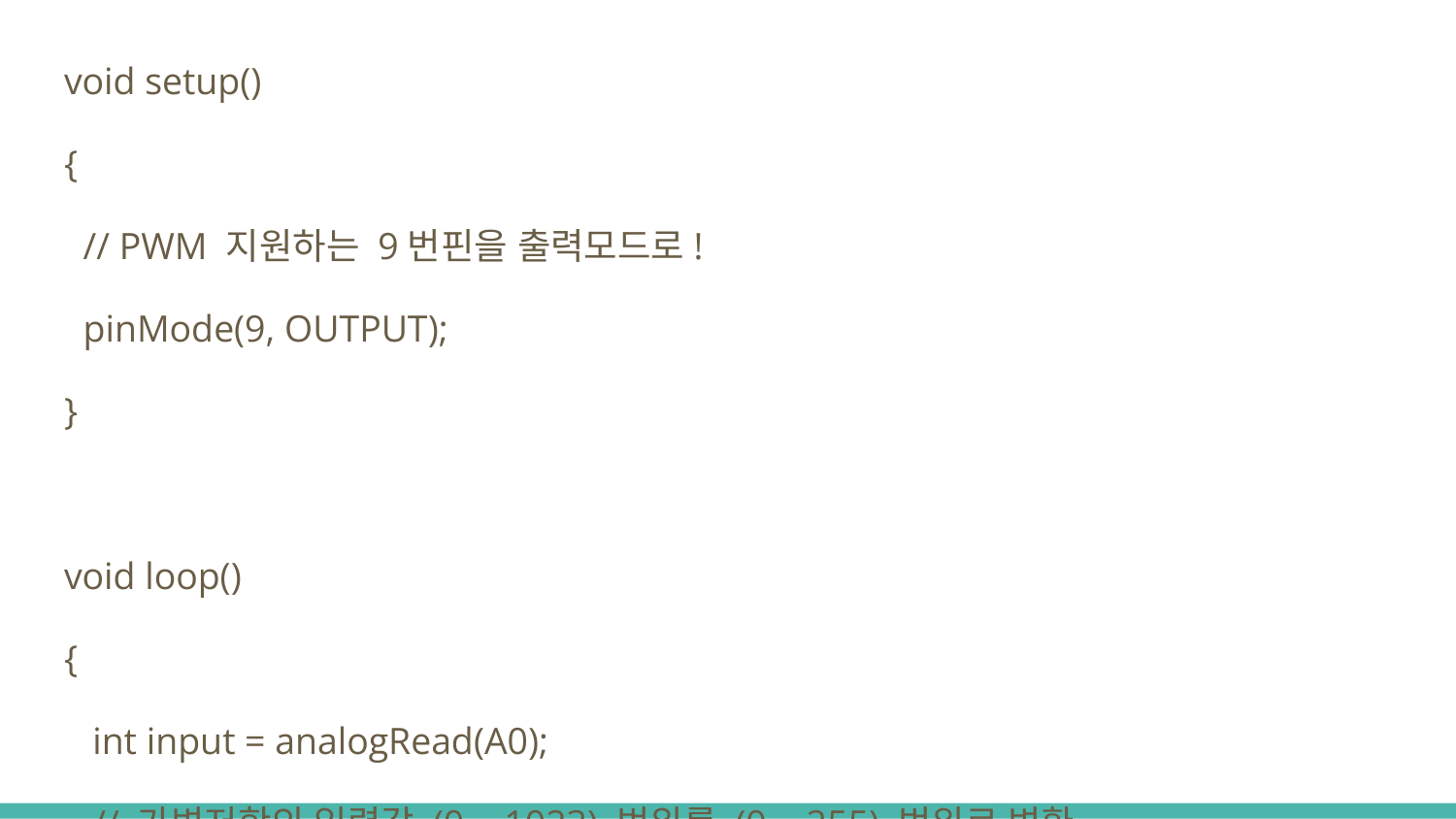

void setup()
{
  // PWM 지원하는 9번핀을 출력모드로!
  pinMode(9, OUTPUT);
}

void loop()
{
   int input = analogRead(A0);
   // 가변저항의 입력값 (0 ~ 1023) 범위를 (0 ~ 255) 범위로 변환
   int value = map(input, 0, 1023, 0, 255);

   // 가변저항의 값에 따라 모터의 속도 조절
   analogWrite(9, value);
}